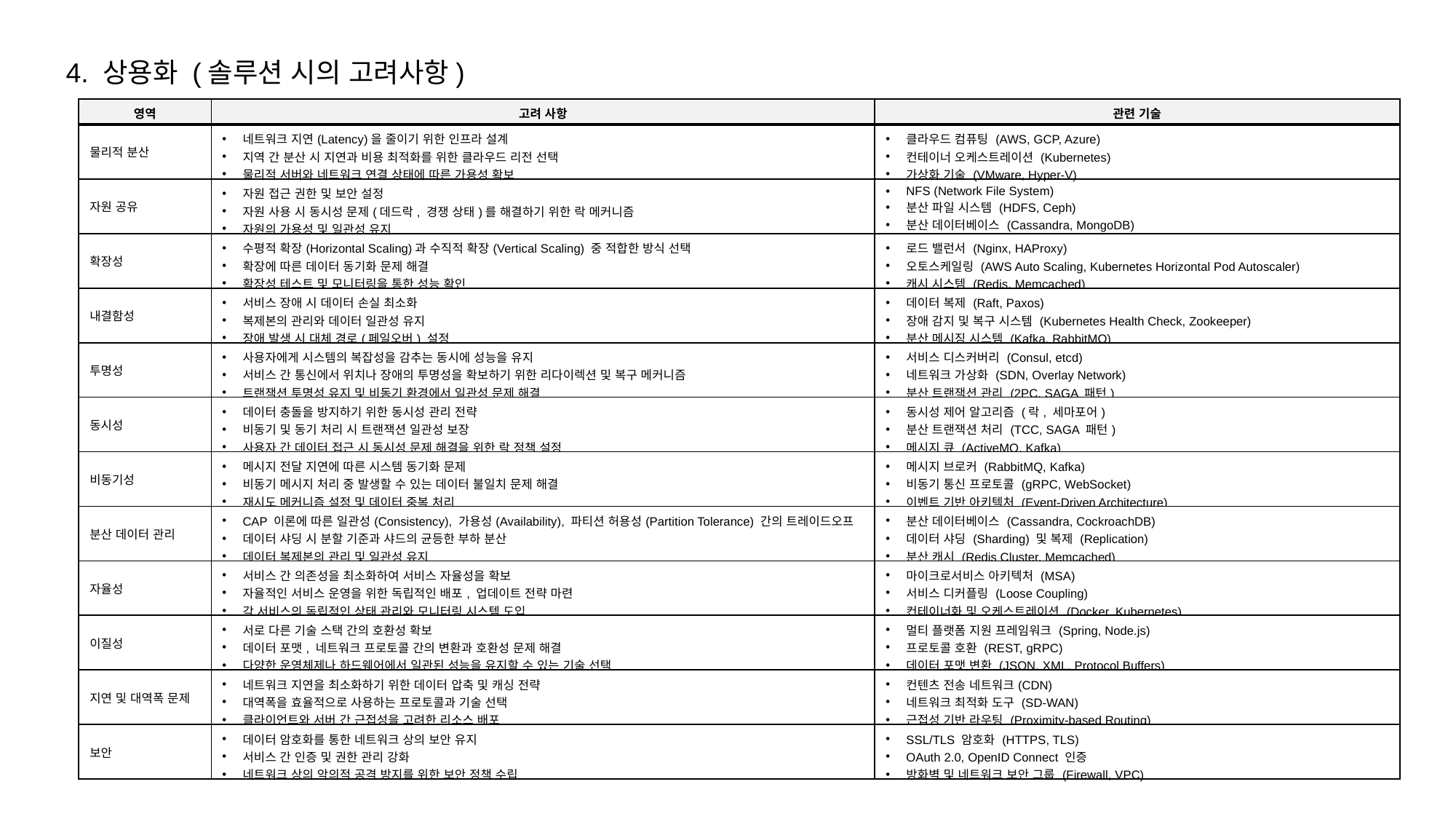

4. 상용화 (솔루션 시의 고려사항)
| 영역 | 고려 사항 | 관련 기술 |
| --- | --- | --- |
| 물리적 분산 | 네트워크 지연(Latency)을 줄이기 위한 인프라 설계 지역 간 분산 시 지연과 비용 최적화를 위한 클라우드 리전 선택 물리적 서버와 네트워크 연결 상태에 따른 가용성 확보 | 클라우드 컴퓨팅 (AWS, GCP, Azure) 컨테이너 오케스트레이션 (Kubernetes) 가상화 기술 (VMware, Hyper-V) |
| 자원 공유 | 자원 접근 권한 및 보안 설정 자원 사용 시 동시성 문제(데드락, 경쟁 상태)를 해결하기 위한 락 메커니즘 자원의 가용성 및 일관성 유지 | NFS (Network File System) 분산 파일 시스템 (HDFS, Ceph) 분산 데이터베이스 (Cassandra, MongoDB) |
| 확장성 | 수평적 확장(Horizontal Scaling)과 수직적 확장(Vertical Scaling) 중 적합한 방식 선택 확장에 따른 데이터 동기화 문제 해결 확장성 테스트 및 모니터링을 통한 성능 확인 | 로드 밸런서 (Nginx, HAProxy) 오토스케일링 (AWS Auto Scaling, Kubernetes Horizontal Pod Autoscaler) 캐시 시스템 (Redis, Memcached) |
| 내결함성 | 서비스 장애 시 데이터 손실 최소화 복제본의 관리와 데이터 일관성 유지 장애 발생 시 대체 경로(페일오버) 설정 | 데이터 복제 (Raft, Paxos) 장애 감지 및 복구 시스템 (Kubernetes Health Check, Zookeeper) 분산 메시징 시스템 (Kafka, RabbitMQ) |
| 투명성 | 사용자에게 시스템의 복잡성을 감추는 동시에 성능을 유지 서비스 간 통신에서 위치나 장애의 투명성을 확보하기 위한 리다이렉션 및 복구 메커니즘 트랜잭션 투명성 유지 및 비동기 환경에서 일관성 문제 해결 | 서비스 디스커버리 (Consul, etcd) 네트워크 가상화 (SDN, Overlay Network) 분산 트랜잭션 관리 (2PC, SAGA 패턴) |
| 동시성 | 데이터 충돌을 방지하기 위한 동시성 관리 전략 비동기 및 동기 처리 시 트랜잭션 일관성 보장 사용자 간 데이터 접근 시 동시성 문제 해결을 위한 락 정책 설정 | 동시성 제어 알고리즘 (락, 세마포어) 분산 트랜잭션 처리 (TCC, SAGA 패턴) 메시지 큐 (ActiveMQ, Kafka) |
| 비동기성 | 메시지 전달 지연에 따른 시스템 동기화 문제 비동기 메시지 처리 중 발생할 수 있는 데이터 불일치 문제 해결 재시도 메커니즘 설정 및 데이터 중복 처리 | 메시지 브로커 (RabbitMQ, Kafka) 비동기 통신 프로토콜 (gRPC, WebSocket) 이벤트 기반 아키텍처 (Event-Driven Architecture) |
| 분산 데이터 관리 | CAP 이론에 따른 일관성(Consistency), 가용성(Availability), 파티션 허용성(Partition Tolerance) 간의 트레이드오프 데이터 샤딩 시 분할 기준과 샤드의 균등한 부하 분산 데이터 복제본의 관리 및 일관성 유지 | 분산 데이터베이스 (Cassandra, CockroachDB) 데이터 샤딩 (Sharding) 및 복제 (Replication) 분산 캐시 (Redis Cluster, Memcached) |
| 자율성 | 서비스 간 의존성을 최소화하여 서비스 자율성을 확보 자율적인 서비스 운영을 위한 독립적인 배포, 업데이트 전략 마련 각 서비스의 독립적인 상태 관리와 모니터링 시스템 도입 | 마이크로서비스 아키텍처 (MSA) 서비스 디커플링 (Loose Coupling) 컨테이너화 및 오케스트레이션 (Docker, Kubernetes) |
| 이질성 | 서로 다른 기술 스택 간의 호환성 확보 데이터 포맷, 네트워크 프로토콜 간의 변환과 호환성 문제 해결 다양한 운영체제나 하드웨어에서 일관된 성능을 유지할 수 있는 기술 선택 | 멀티 플랫폼 지원 프레임워크 (Spring, Node.js) 프로토콜 호환 (REST, gRPC) 데이터 포맷 변환 (JSON, XML, Protocol Buffers) |
| 지연 및 대역폭 문제 | 네트워크 지연을 최소화하기 위한 데이터 압축 및 캐싱 전략 대역폭을 효율적으로 사용하는 프로토콜과 기술 선택 클라이언트와 서버 간 근접성을 고려한 리소스 배포 | 컨텐츠 전송 네트워크(CDN) 네트워크 최적화 도구 (SD-WAN) 근접성 기반 라우팅 (Proximity-based Routing) |
| 보안 | 데이터 암호화를 통한 네트워크 상의 보안 유지 서비스 간 인증 및 권한 관리 강화 네트워크 상의 악의적 공격 방지를 위한 보안 정책 수립 | SSL/TLS 암호화 (HTTPS, TLS) OAuth 2.0, OpenID Connect 인증 방화벽 및 네트워크 보안 그룹 (Firewall, VPC) |